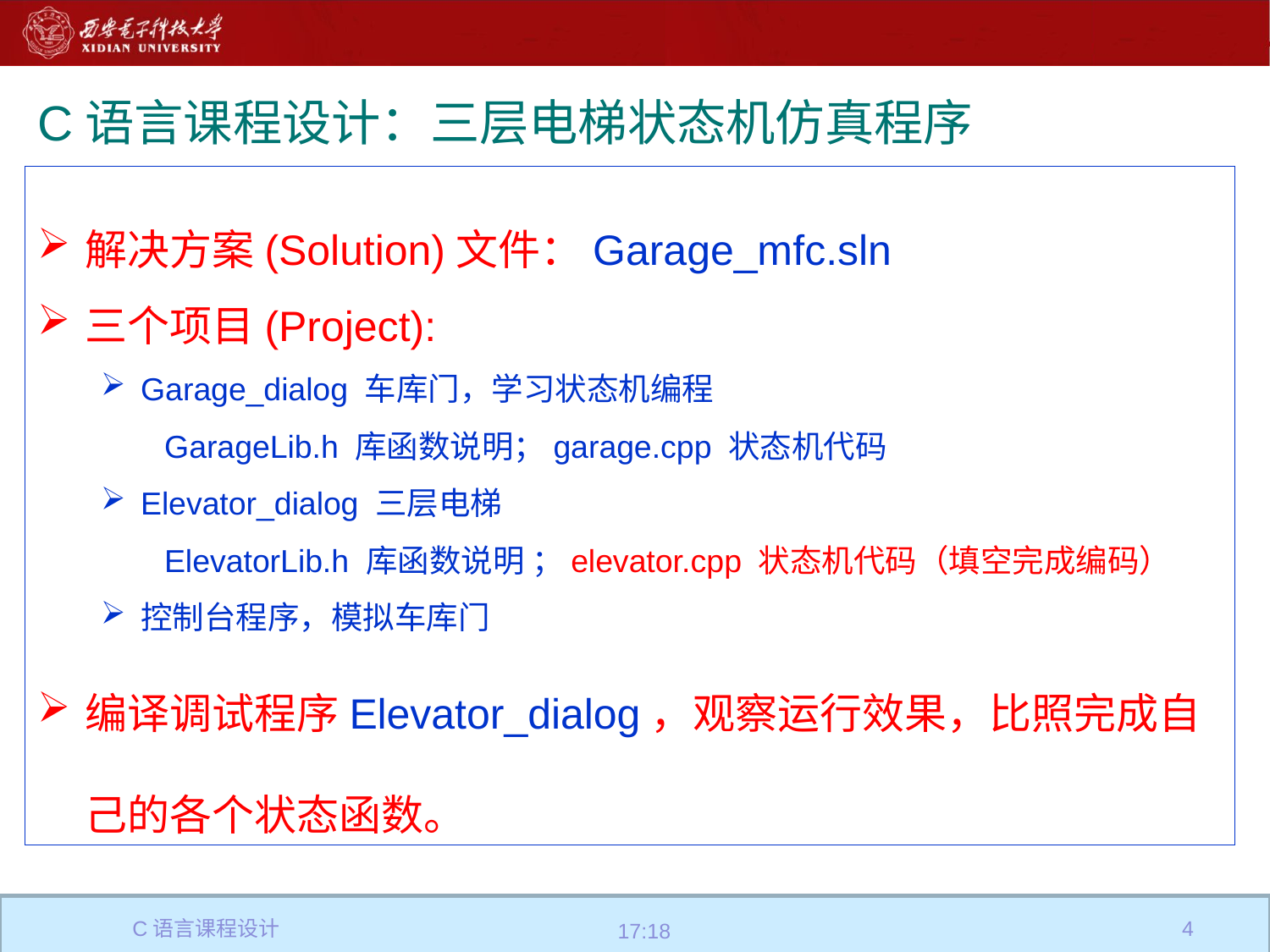

# C语言课程设计：三层电梯状态机仿真程序
解决方案(Solution)文件：Garage_mfc.sln
三个项目(Project):
Garage_dialog 车库门，学习状态机编程
GarageLib.h 库函数说明；garage.cpp 状态机代码
Elevator_dialog 三层电梯
ElevatorLib.h 库函数说明 ；elevator.cpp 状态机代码（填空完成编码）
控制台程序，模拟车库门
编译调试程序Elevator_dialog，观察运行效果，比照完成自己的各个状态函数。
C语言课程设计
4
17:18